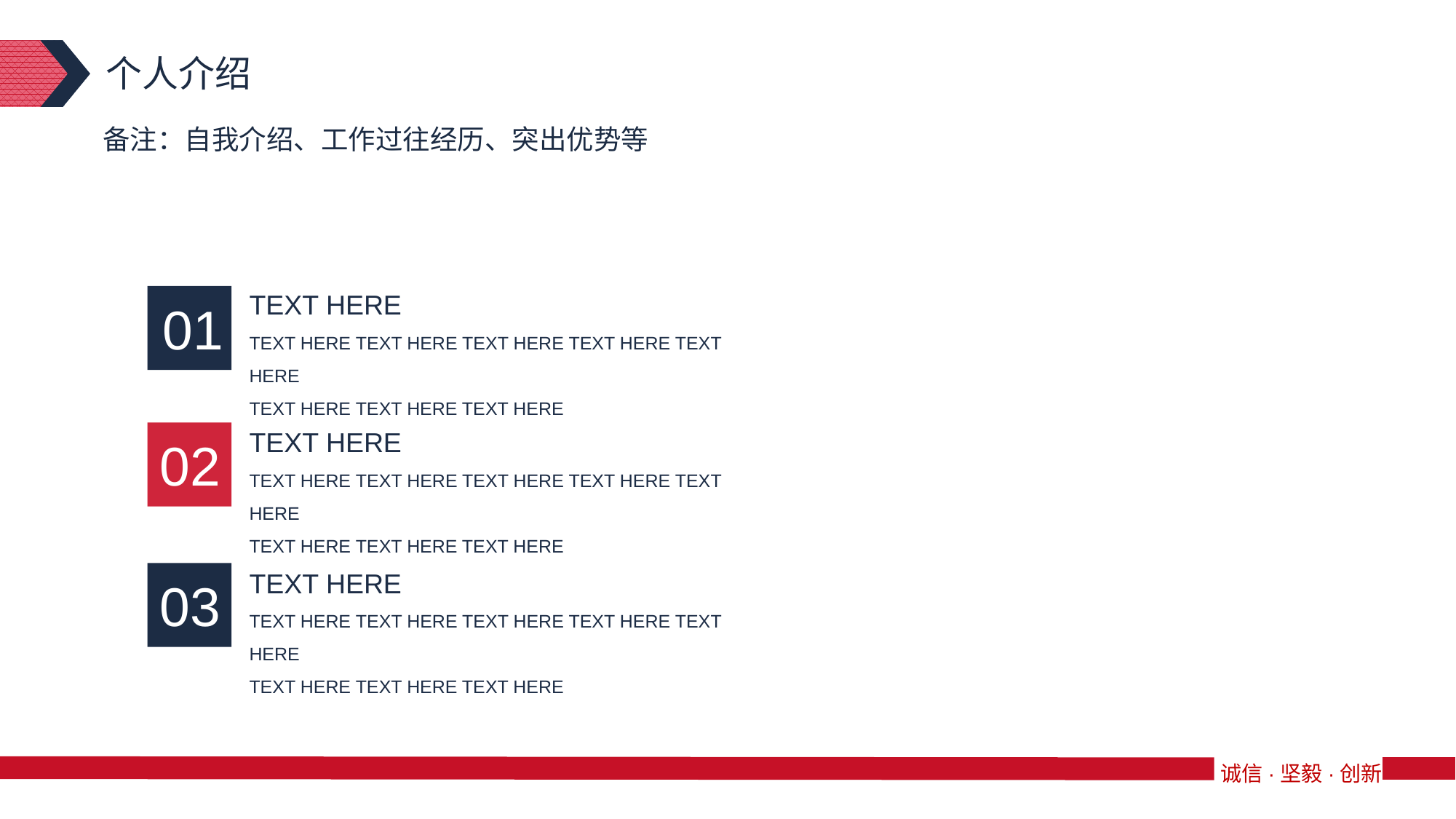

个人介绍
备注：自我介绍、工作过往经历、突出优势等
TEXT HERE
TEXT HERE TEXT HERE TEXT HERE TEXT HERE TEXT HERE
TEXT HERE TEXT HERE TEXT HERE

01
TEXT HERE
TEXT HERE TEXT HERE TEXT HERE TEXT HERE TEXT HERE
TEXT HERE TEXT HERE TEXT HERE

02
TEXT HERE
TEXT HERE TEXT HERE TEXT HERE TEXT HERE TEXT HERE
TEXT HERE TEXT HERE TEXT HERE

03
诚信·坚毅·创新